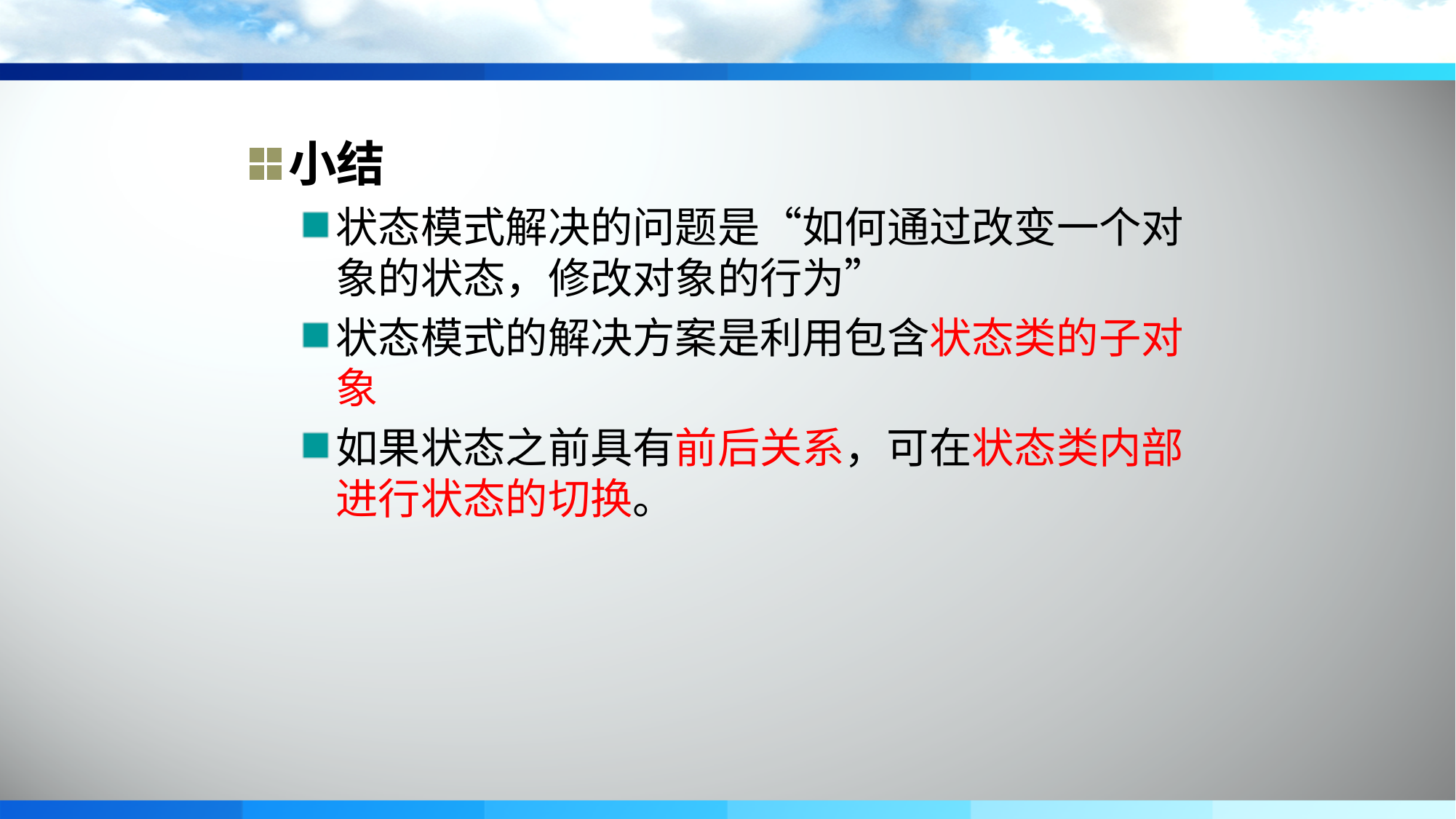

小结
状态模式解决的问题是“如何通过改变一个对象的状态，修改对象的行为”
状态模式的解决方案是利用包含状态类的子对象
如果状态之前具有前后关系，可在状态类内部进行状态的切换。